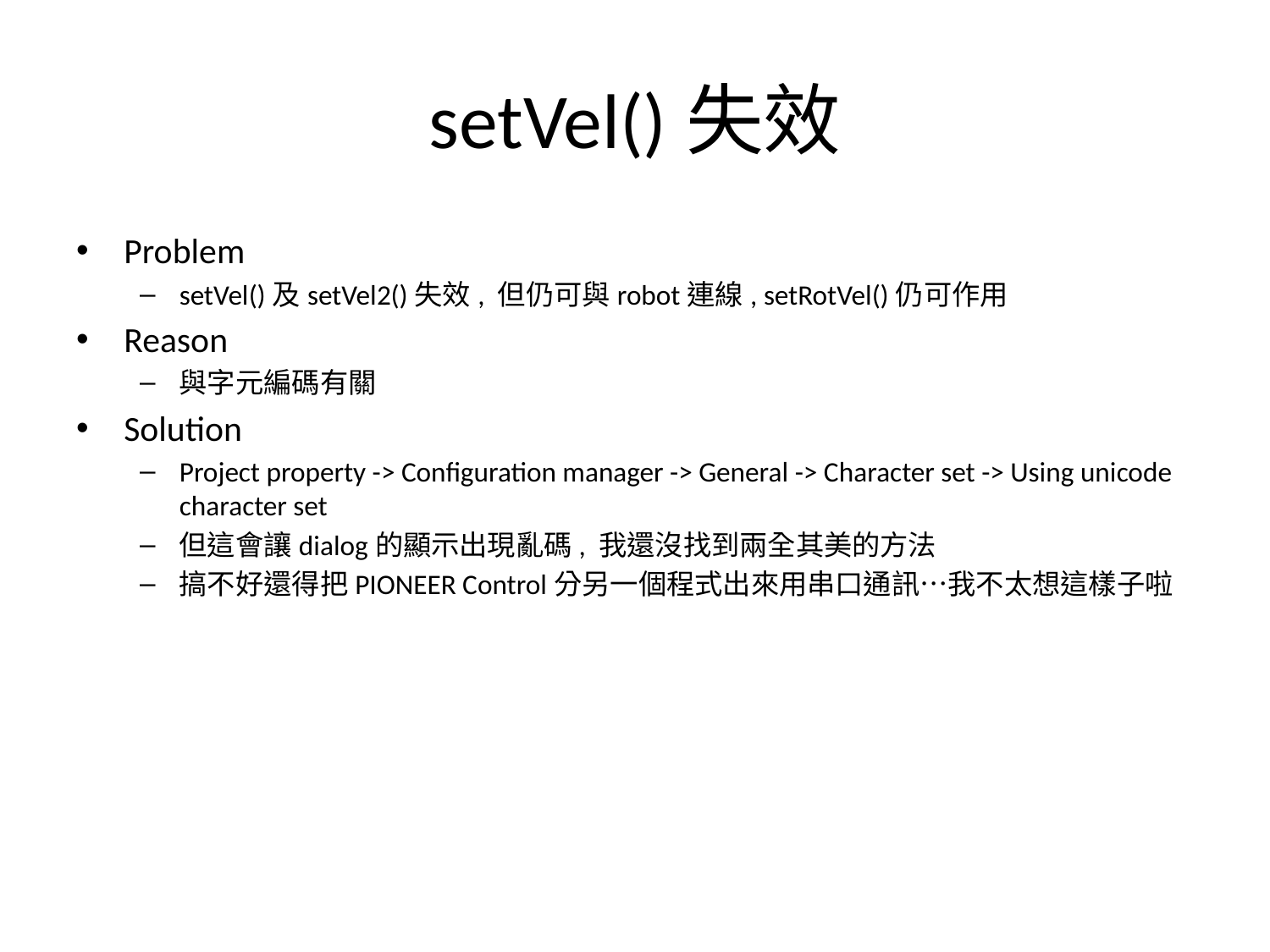

# setVel()失效
Problem
setVel()及setVel2()失效, 但仍可與robot連線, setRotVel()仍可作用
Reason
與字元編碼有關
Solution
Project property -> Configuration manager -> General -> Character set -> Using unicode character set
但這會讓dialog的顯示出現亂碼, 我還沒找到兩全其美的方法
搞不好還得把PIONEER Control分另一個程式出來用串口通訊…我不太想這樣子啦